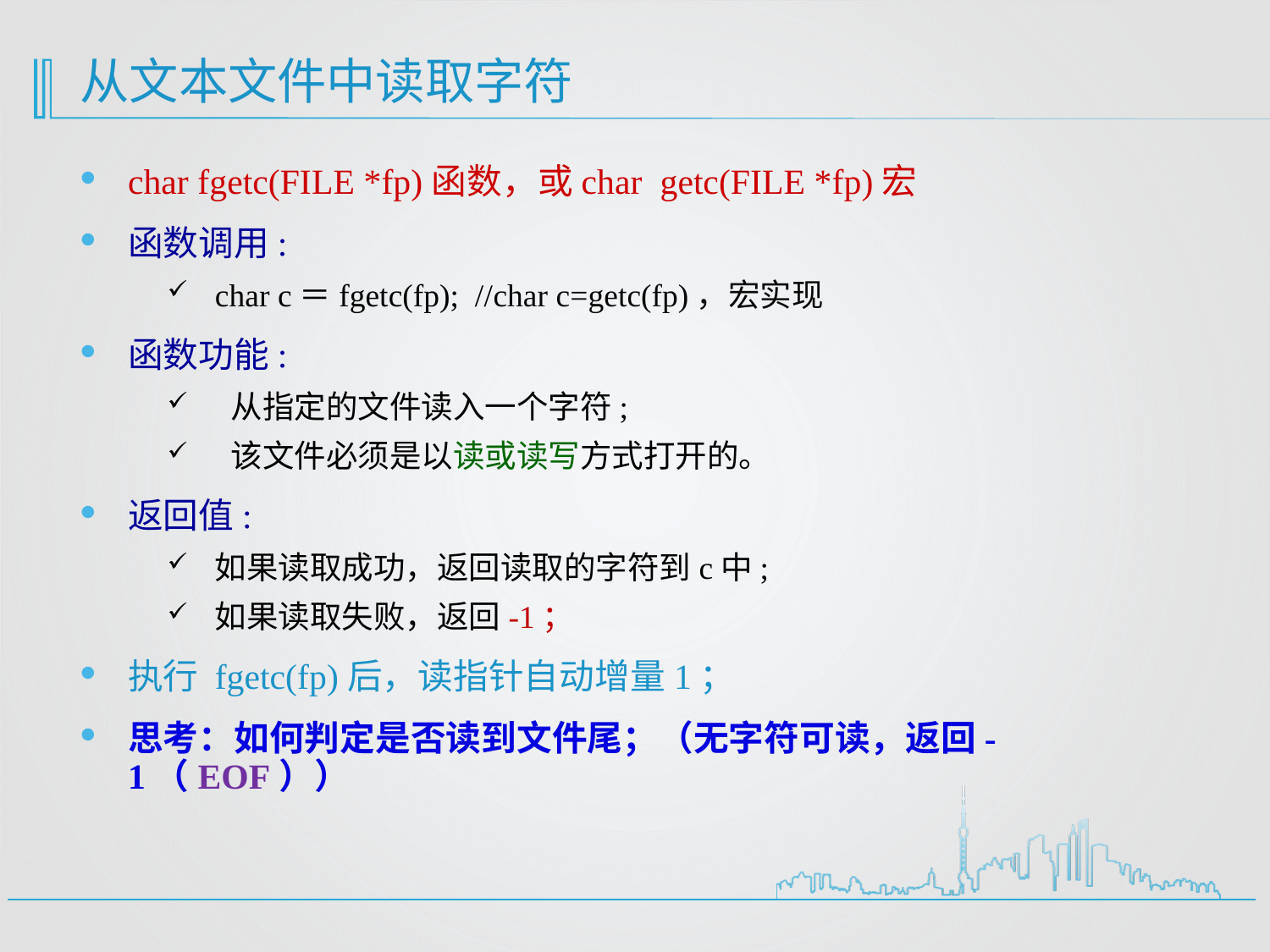

# 从文本文件中读取字符
char fgetc(FILE *fp)函数，或char  getc(FILE *fp)宏
函数调用:
char c＝fgetc(fp);  //char c=getc(fp)，宏实现
函数功能:
从指定的文件读入一个字符;
该文件必须是以读或读写方式打开的。
返回值:
如果读取成功，返回读取的字符到c中;
如果读取失败，返回-1；
执行 fgetc(fp)后，读指针自动增量1；
思考：如何判定是否读到文件尾；（无字符可读，返回-1（EOF））